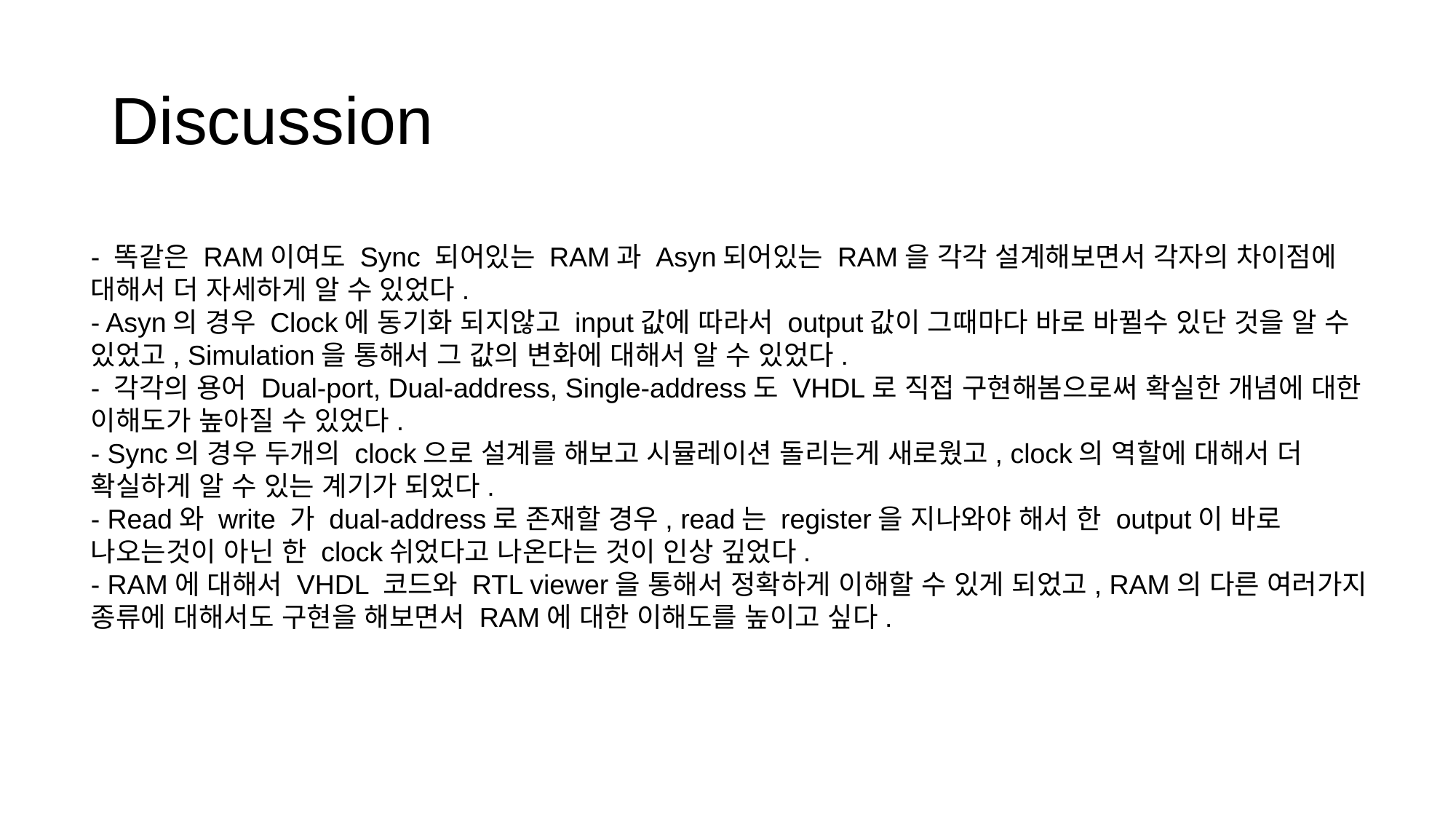

# Discussion
- 똑같은 RAM이여도 Sync 되어있는 RAM과 Asyn되어있는 RAM을 각각 설계해보면서 각자의 차이점에 대해서 더 자세하게 알 수 있었다.
- Asyn의 경우 Clock에 동기화 되지않고 input값에 따라서 output값이 그때마다 바로 바뀔수 있단 것을 알 수 있었고, Simulation을 통해서 그 값의 변화에 대해서 알 수 있었다.
- 각각의 용어 Dual-port, Dual-address, Single-address도 VHDL로 직접 구현해봄으로써 확실한 개념에 대한 이해도가 높아질 수 있었다.
- Sync의 경우 두개의 clock으로 설계를 해보고 시뮬레이션 돌리는게 새로웠고, clock의 역할에 대해서 더 확실하게 알 수 있는 계기가 되었다.
- Read와 write 가 dual-address로 존재할 경우, read는 register을 지나와야 해서 한 output이 바로 나오는것이 아닌 한 clock쉬었다고 나온다는 것이 인상 깊었다.
- RAM에 대해서 VHDL 코드와 RTL viewer을 통해서 정확하게 이해할 수 있게 되었고, RAM의 다른 여러가지 종류에 대해서도 구현을 해보면서 RAM에 대한 이해도를 높이고 싶다.